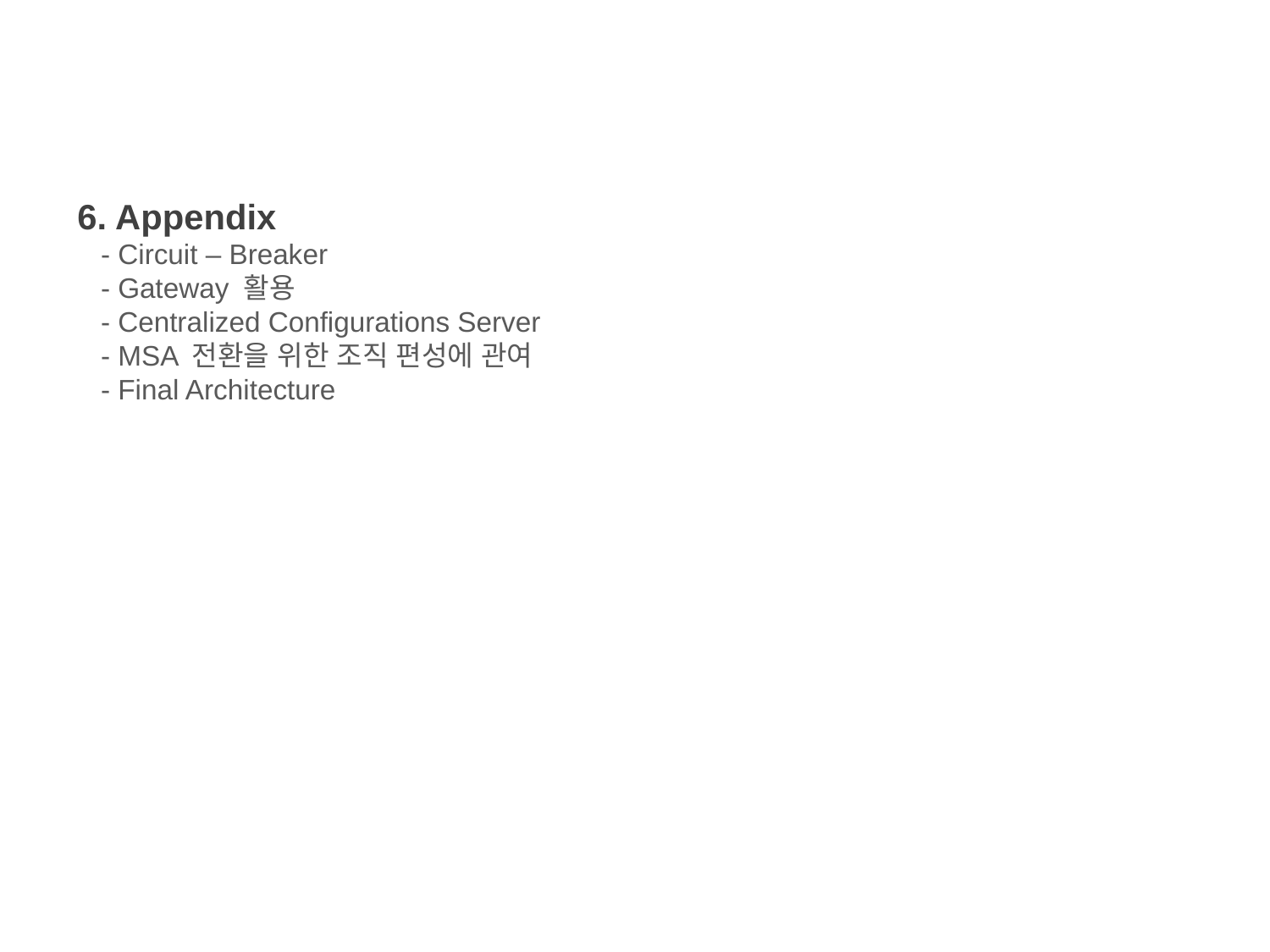

6. Appendix
   - Circuit – Breaker
   - Gateway 활용
   - Centralized Configurations Server
   - MSA 전환을 위한 조직 편성에 관여
   - Final Architecture